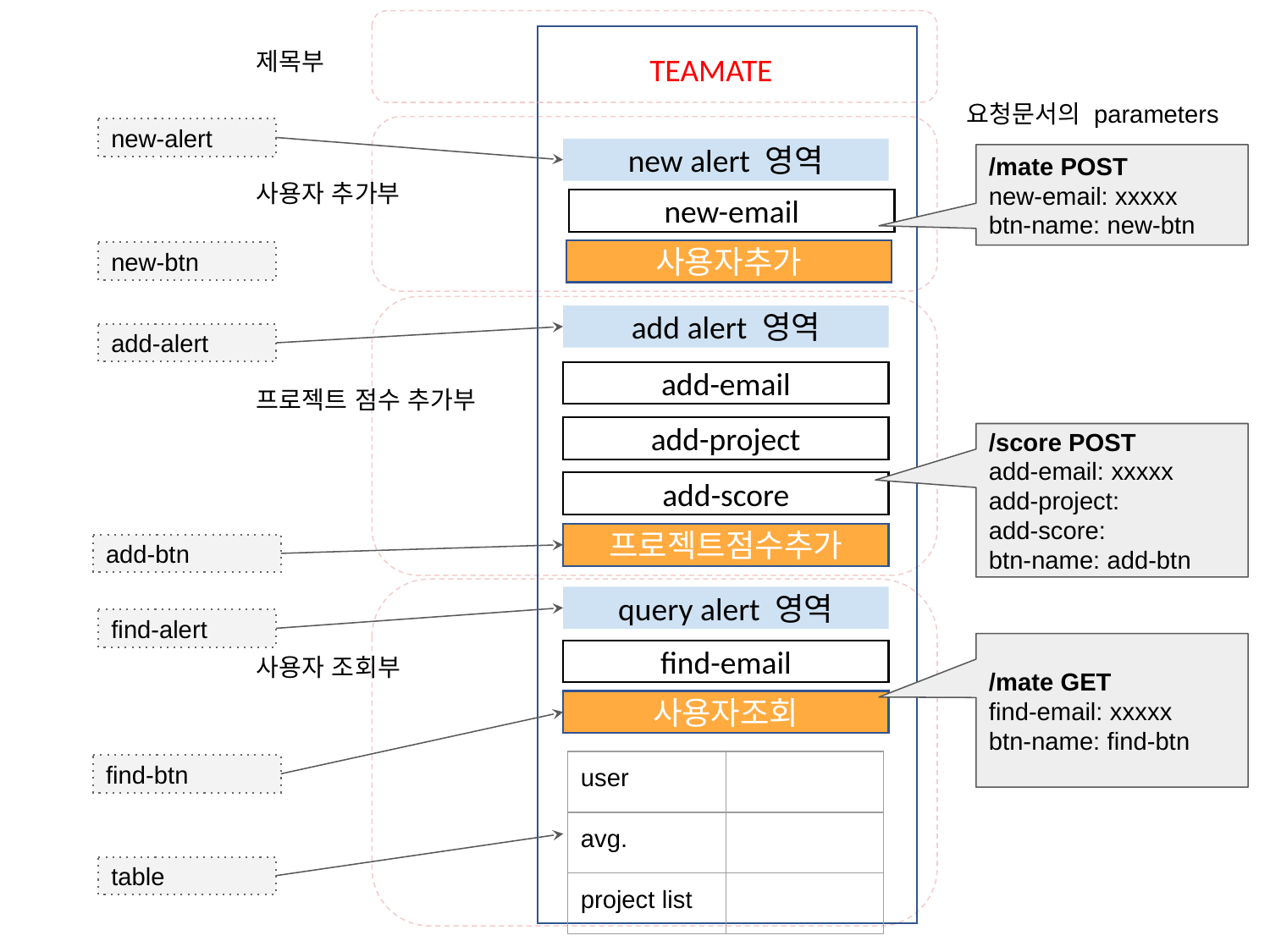

제목부
TEAMATE
요청문서의 parameters

new-alert
new alert 영역
/mate POST
new-email: xxxxx
btn-name: new-btn
사용자 추가부
new-email
사용자추가
new-btn

add alert 영역
add-alert
add-email
프로젝트 점수 추가부
add-project
/score POST
add-email: xxxxx
add-project:
add-score:
btn-name: add-btn
add-score
프로젝트점수추가
add-btn

query alert 영역
find-alert
/mate GET
find-email: xxxxx
btn-name: find-btn
사용자 조회부
find-email
사용자조회
| user |  |
| --- | --- |
| avg. |  |
| project list |  |
find-btn
table